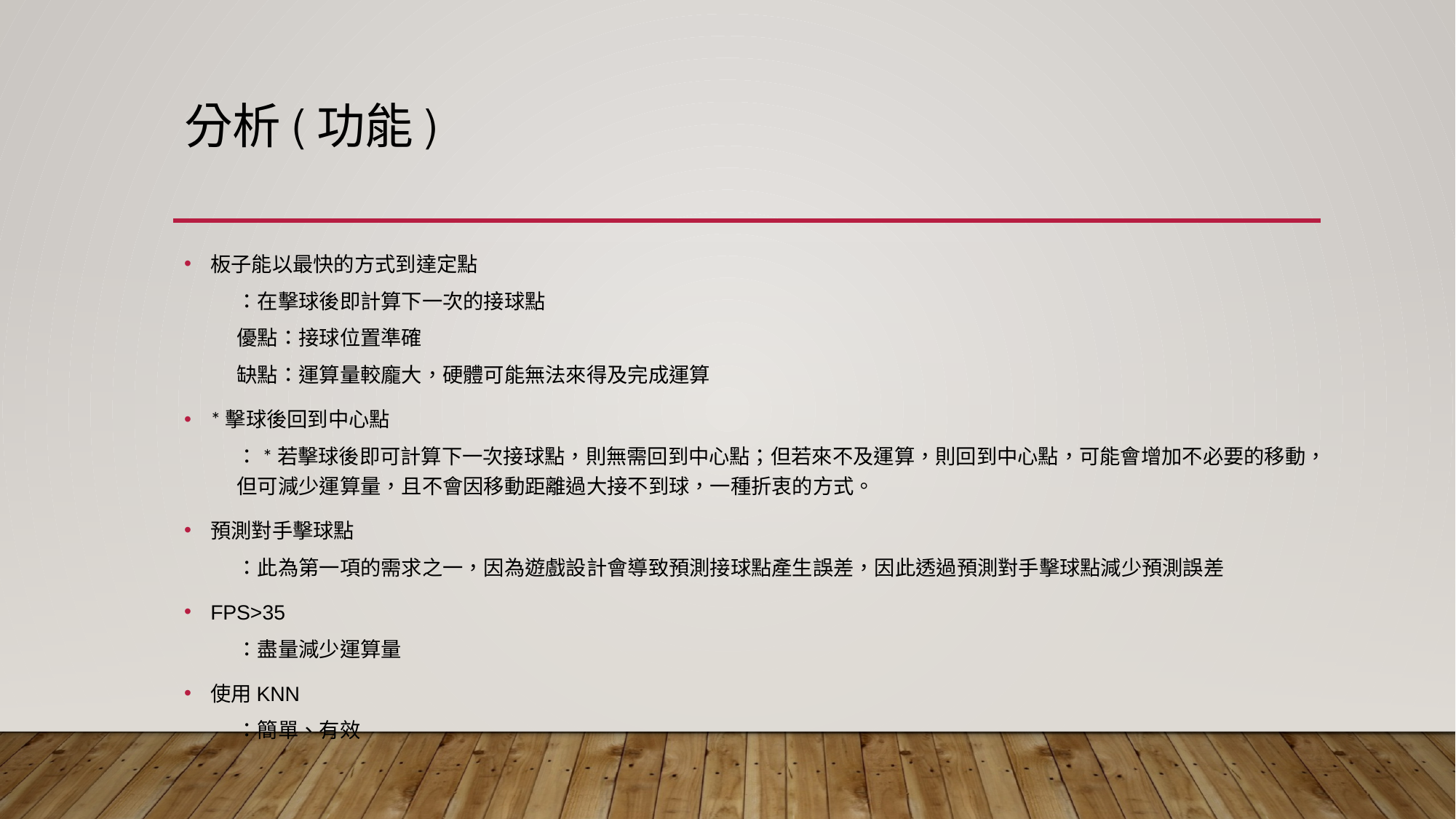

# 分析(功能)
板子能以最快的方式到達定點
：在擊球後即計算下一次的接球點
	優點：接球位置準確
	缺點：運算量較龐大，硬體可能無法來得及完成運算
*擊球後回到中心點
：*若擊球後即可計算下一次接球點，則無需回到中心點；但若來不及運算，則回到中心點，可能會增加不必要的移動，但可減少運算量，且不會因移動距離過大接不到球，一種折衷的方式。
預測對手擊球點
：此為第一項的需求之一，因為遊戲設計會導致預測接球點產生誤差，因此透過預測對手擊球點減少預測誤差
FPS>35
：盡量減少運算量
使用KNN
：簡單、有效